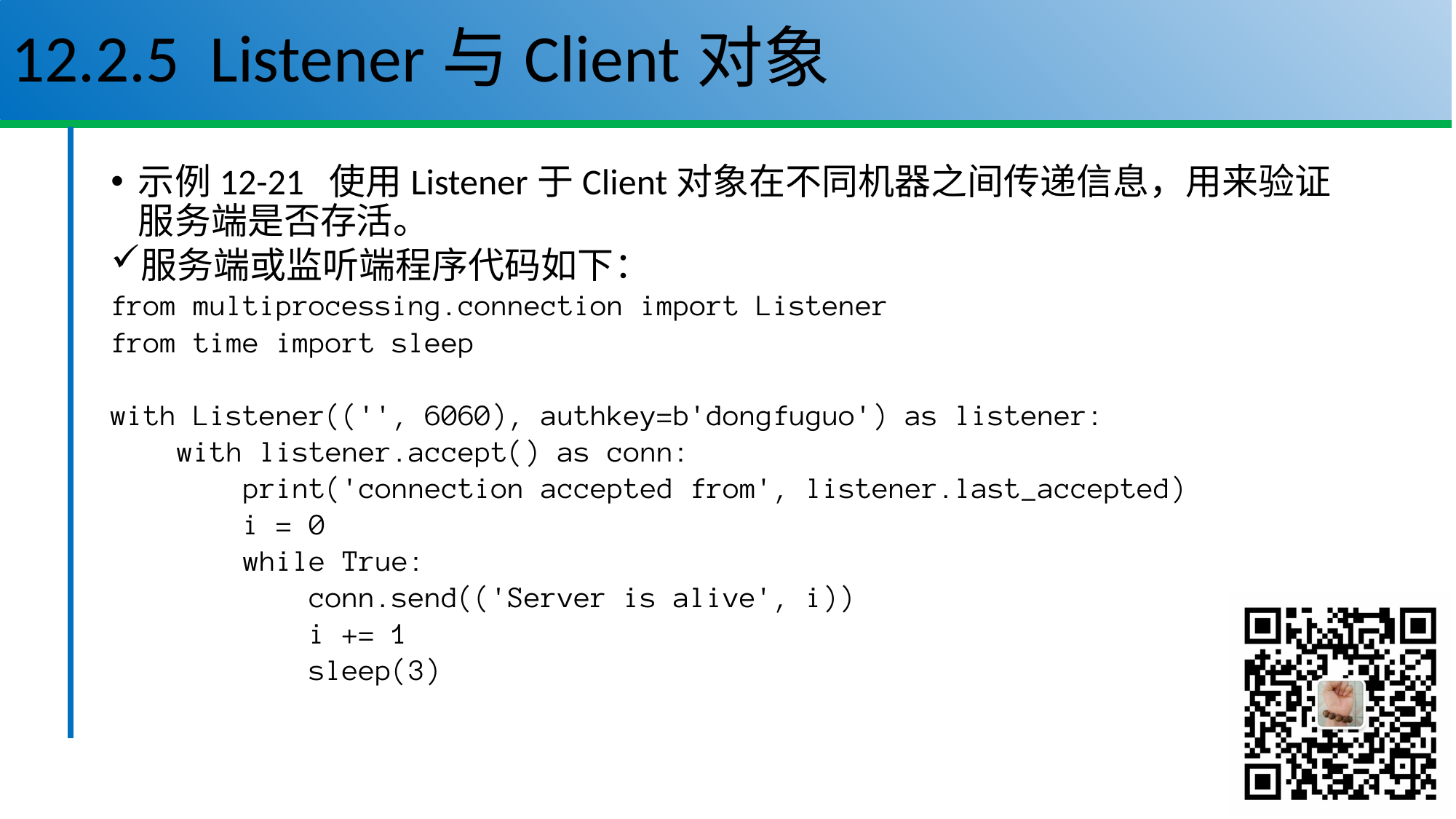

# 12.2.5  Listener与Client对象
示例12-21  使用Listener于Client对象在不同机器之间传递信息，用来验证服务端是否存活。
服务端或监听端程序代码如下：
from multiprocessing.connection import Listener
from time import sleep

with Listener(('', 6060), authkey=b'dongfuguo') as listener:
    with listener.accept() as conn:
        print('connection accepted from', listener.last_accepted)
        i = 0
        while True:
            conn.send(('Server is alive', i))
            i += 1
            sleep(3)
55